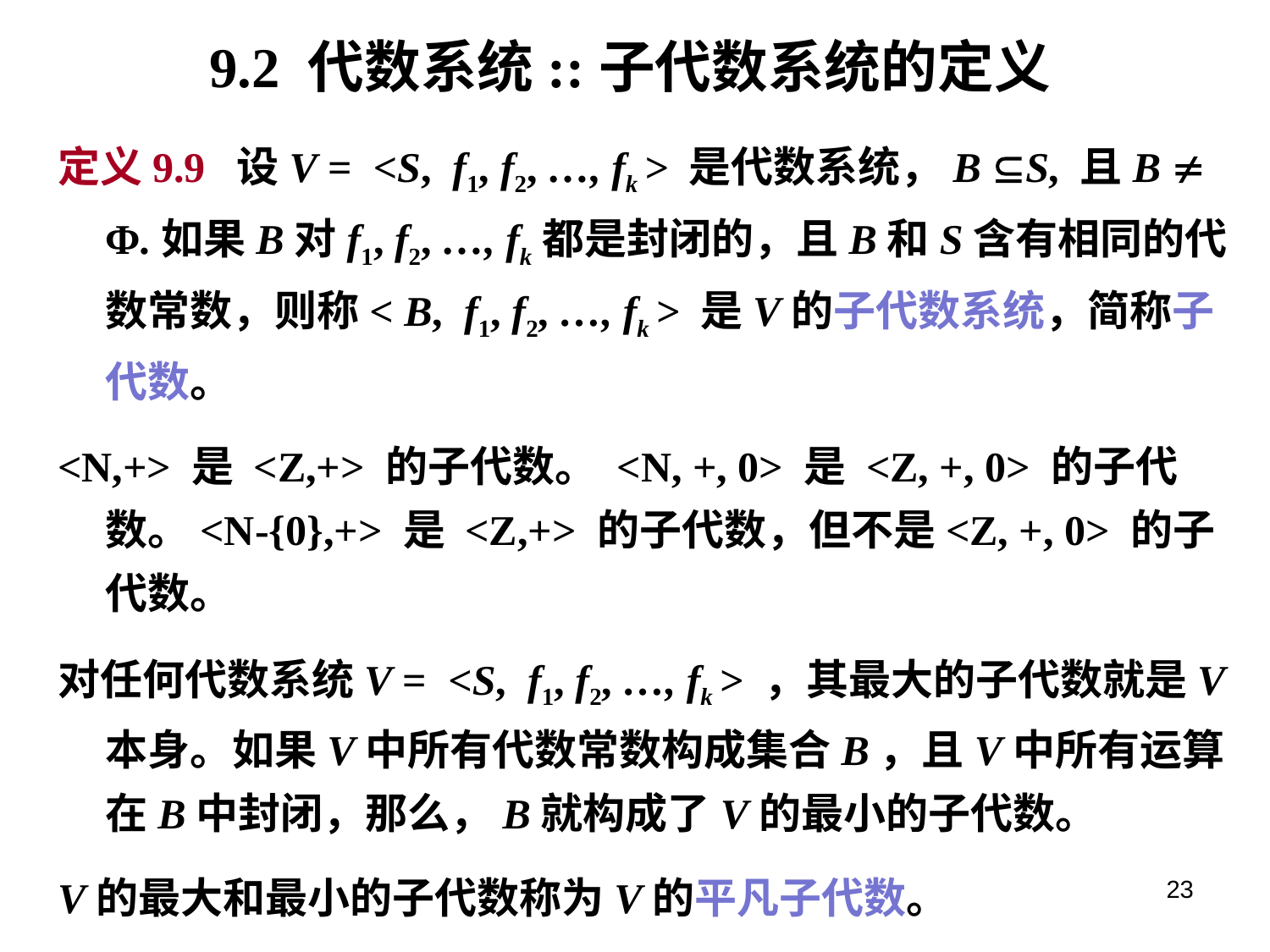

# 9.2 代数系统::子代数系统的定义
定义9.9  设V =  <S,  f1, f2, …, fk > 是代数系统，B ⊆S, 且B ≠ Φ.如果B对f1, f2, …, fk都是封闭的，且B和S含有相同的代数常数，则称< B,  f1, f2, …, fk > 是V的子代数系统，简称子代数。
<N,+> 是 <Z,+> 的子代数。 <N, +, 0> 是 <Z, +, 0> 的子代数。<N-{0},+> 是 <Z,+> 的子代数，但不是<Z, +, 0> 的子代数。
对任何代数系统V =  <S,  f1, f2, …, fk > ，其最大的子代数就是V本身。如果V中所有代数常数构成集合B，且V中所有运算在B中封闭，那么，B就构成了V的最小的子代数。
V的最大和最小的子代数称为V的平凡子代数。
如果B ⊂ S，那么V的子代数V‘= < B,  f1, f2, …, fk > 称为V的真子代数。
23